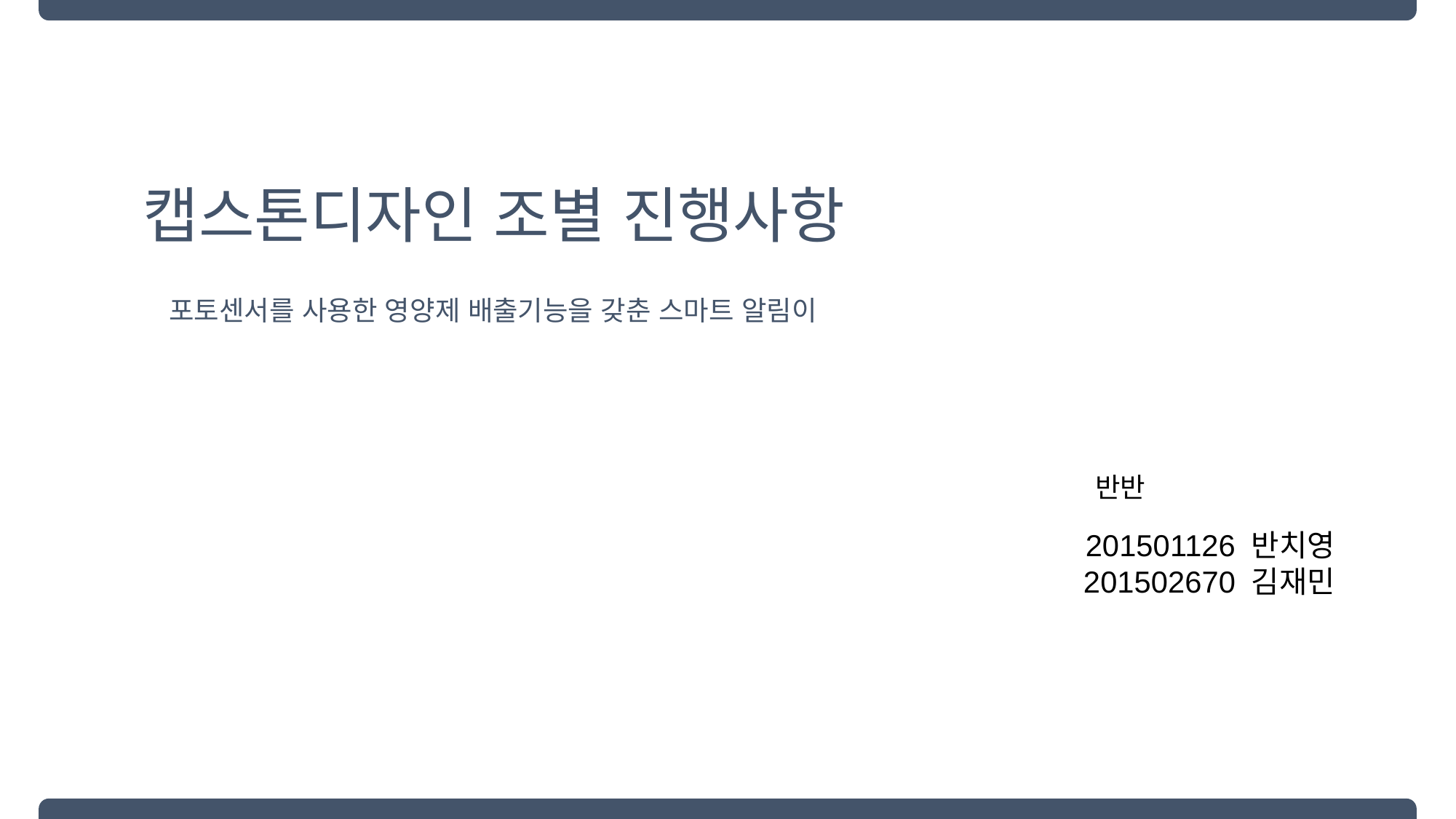

캡스톤디자인 조별 진행사항
포토센서를 사용한 영양제 배출기능을 갖춘 스마트 알림이
반반
201501126 반치영
201502670 김재민